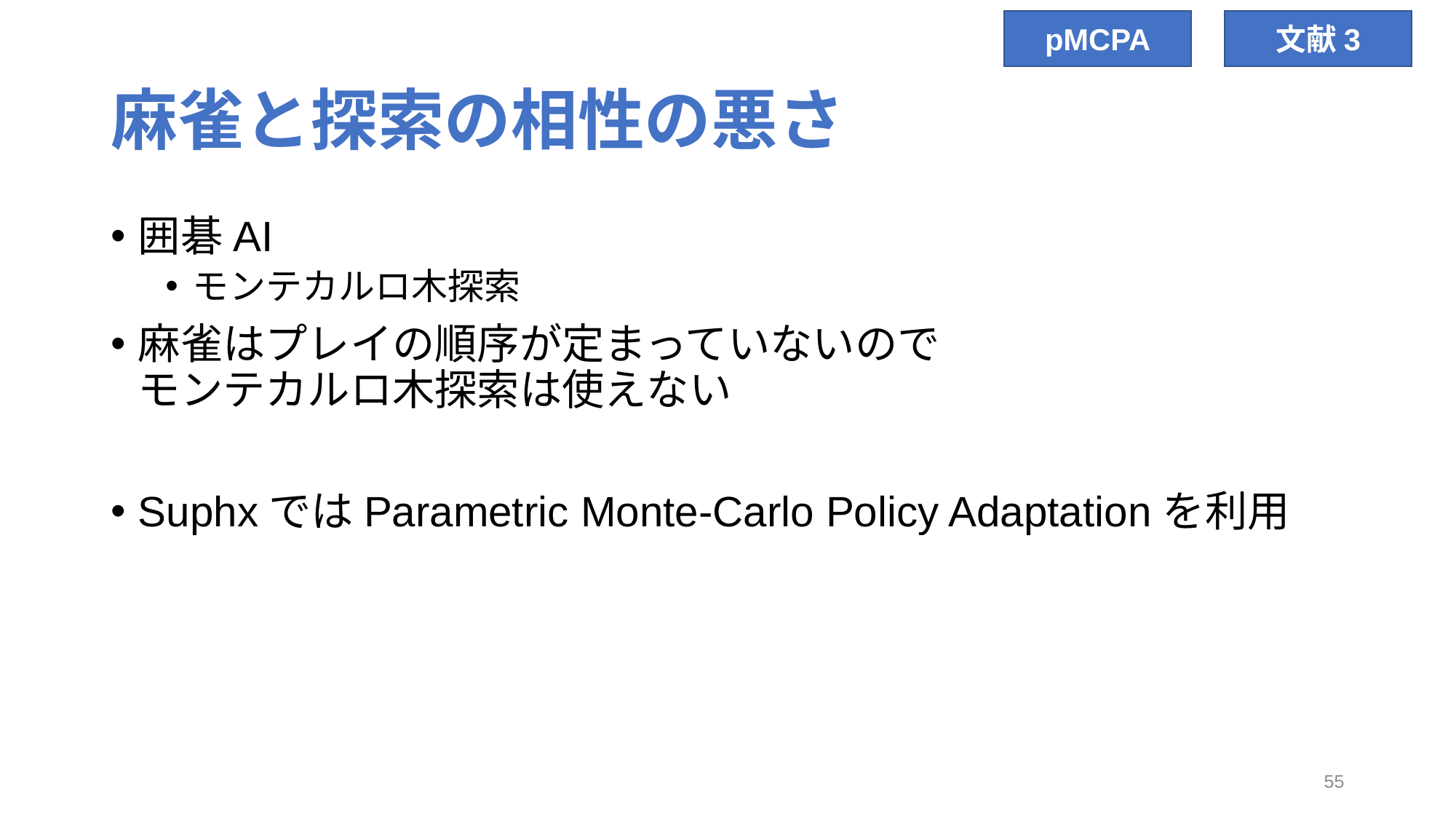

pMCPA
文献3
# 麻雀と探索の相性の悪さ
囲碁AI
モンテカルロ木探索
麻雀はプレイの順序が定まっていないので
モンテカルロ木探索は使えない

SuphxではParametric Monte-Carlo Policy Adaptationを利用

55